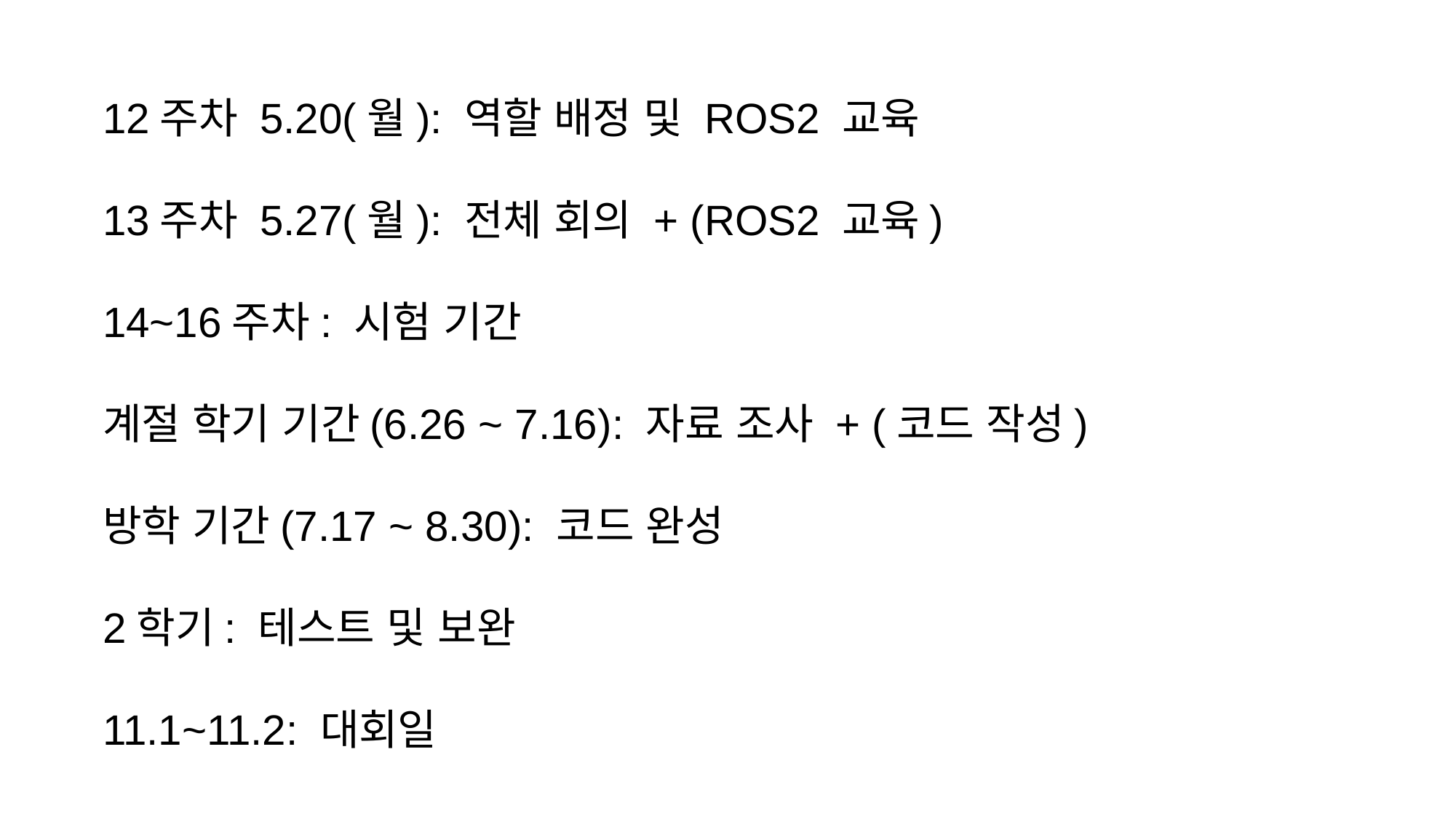

12주차 5.20(월): 역할 배정 및 ROS2 교육

13주차 5.27(월): 전체 회의 + (ROS2 교육)

14~16주차: 시험 기간

계절 학기 기간(6.26 ~ 7.16): 자료 조사 + (코드 작성)

방학 기간(7.17 ~ 8.30): 코드 완성

2학기: 테스트 및 보완

11.1~11.2: 대회일